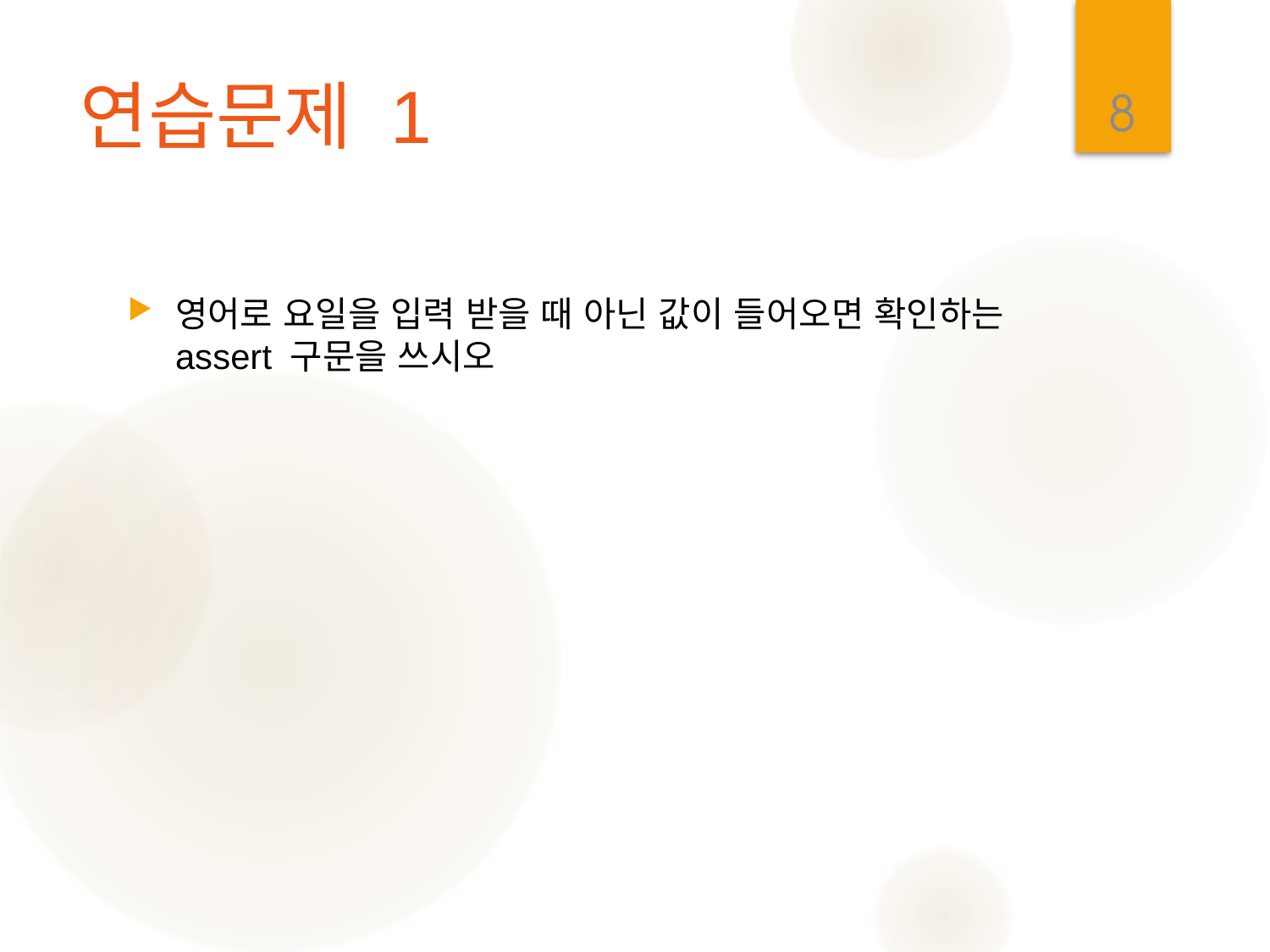

8
# 연습문제 1
영어로 요일을 입력 받을 때 아닌 값이 들어오면 확인하는 assert 구문을 쓰시오